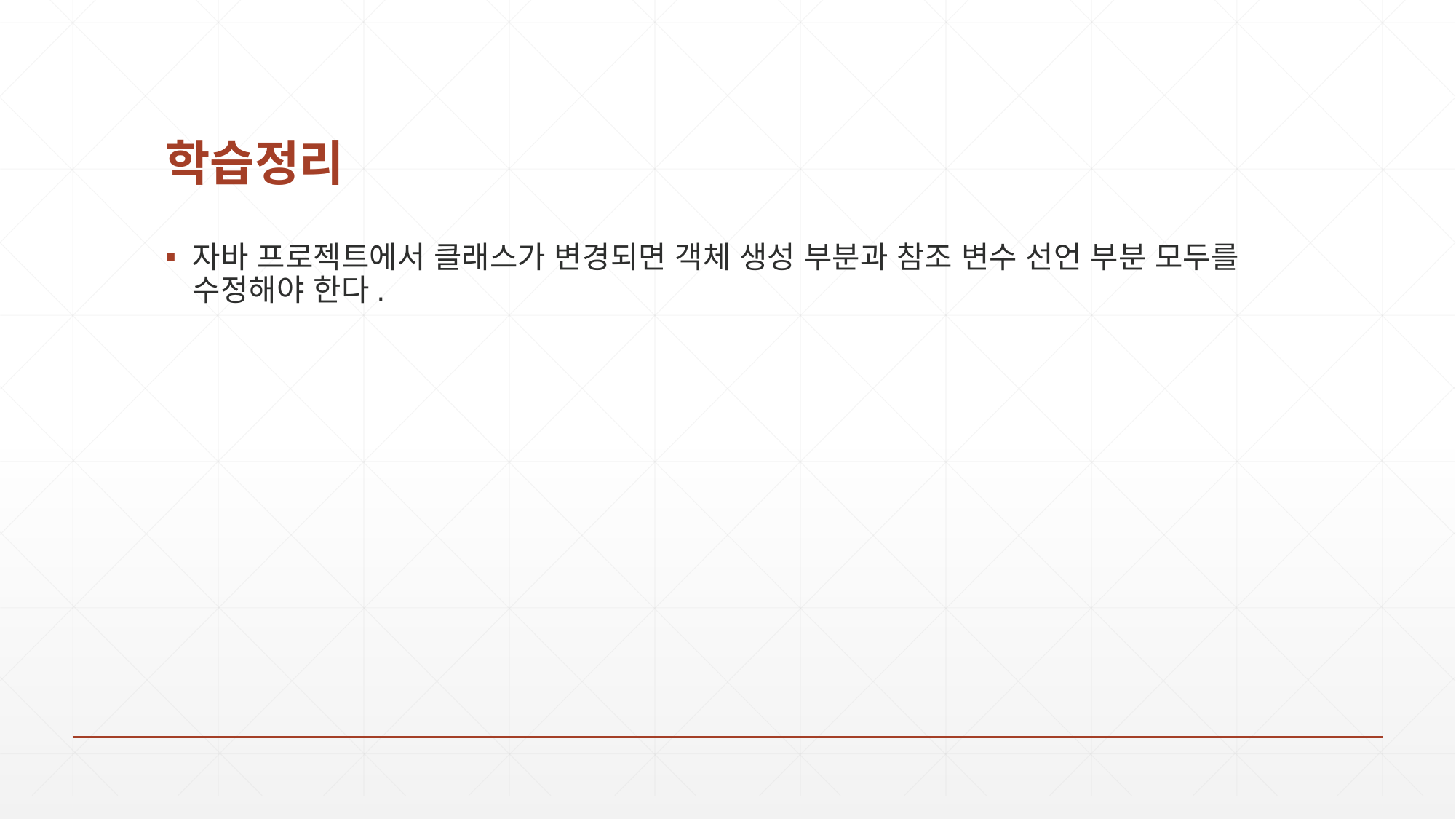

# 학습정리
자바 프로젝트에서 클래스가 변경되면 객체 생성 부분과 참조 변수 선언 부분 모두를 수정해야 한다.